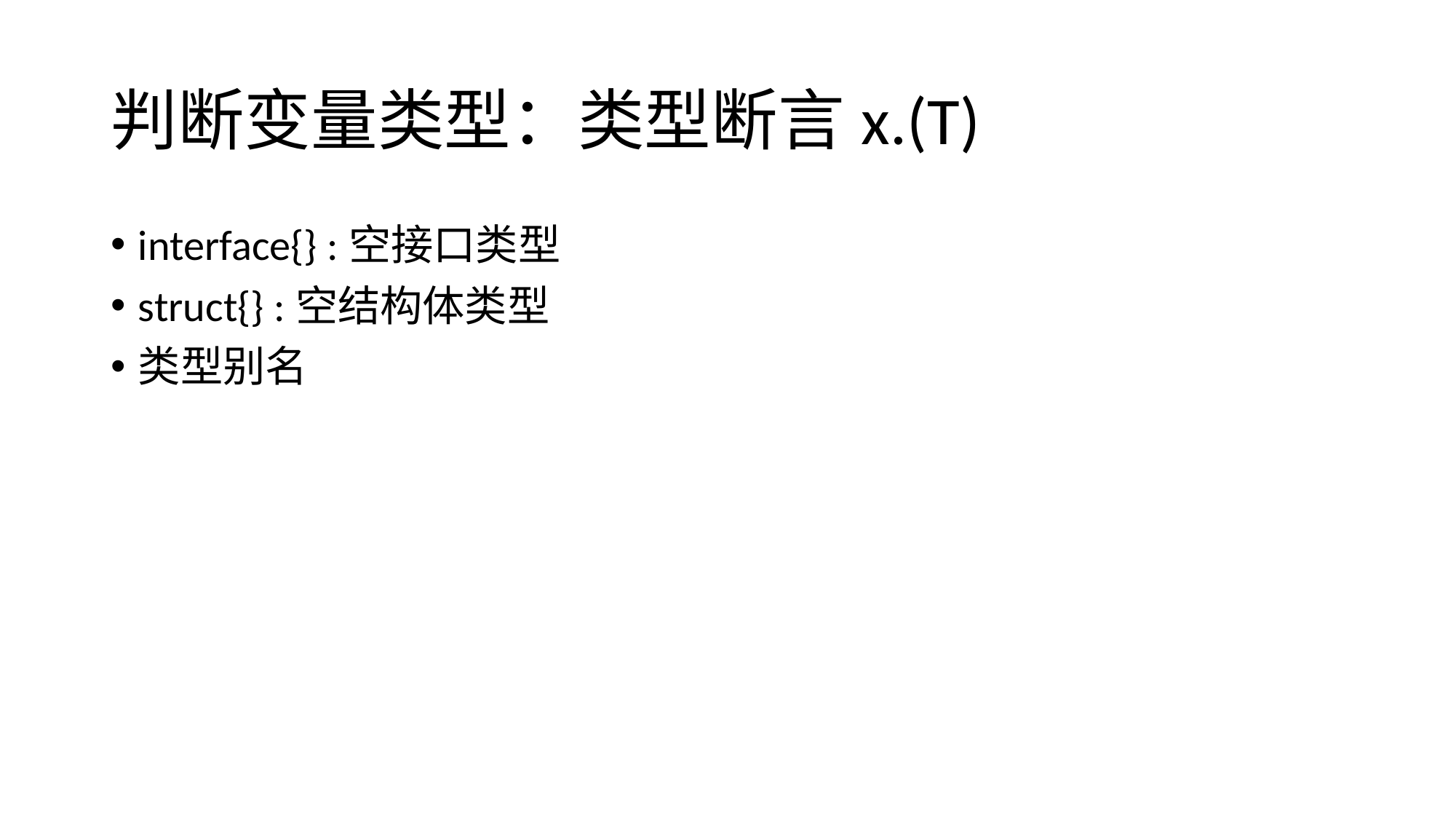

# 判断变量类型：类型断言x.(T)
interface{} :空接口类型
struct{} :空结构体类型
类型别名